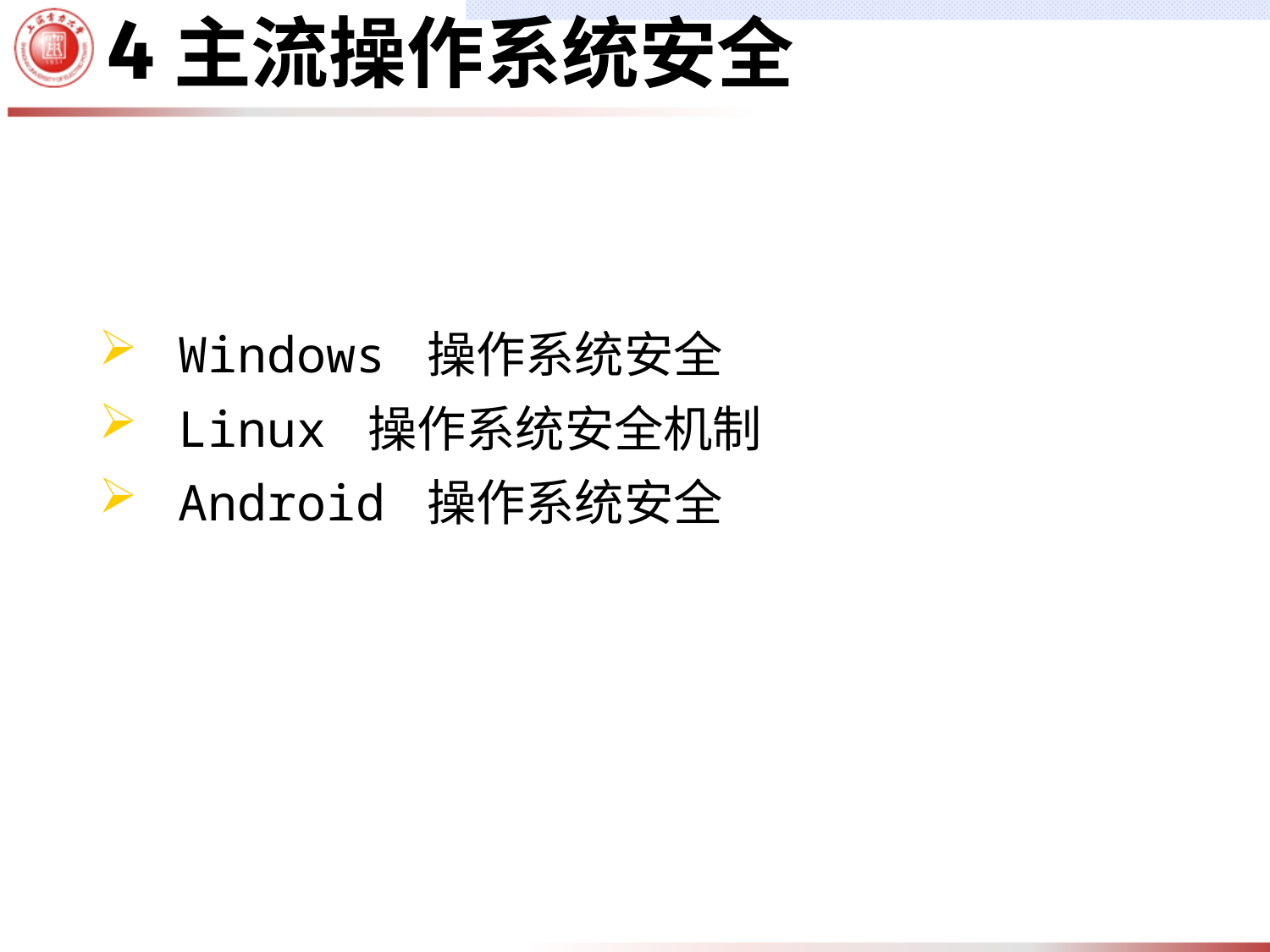

4
主流操作系统安全
Windows 操作系统安全
Linux 操作系统安全机制
Android 操作系统安全